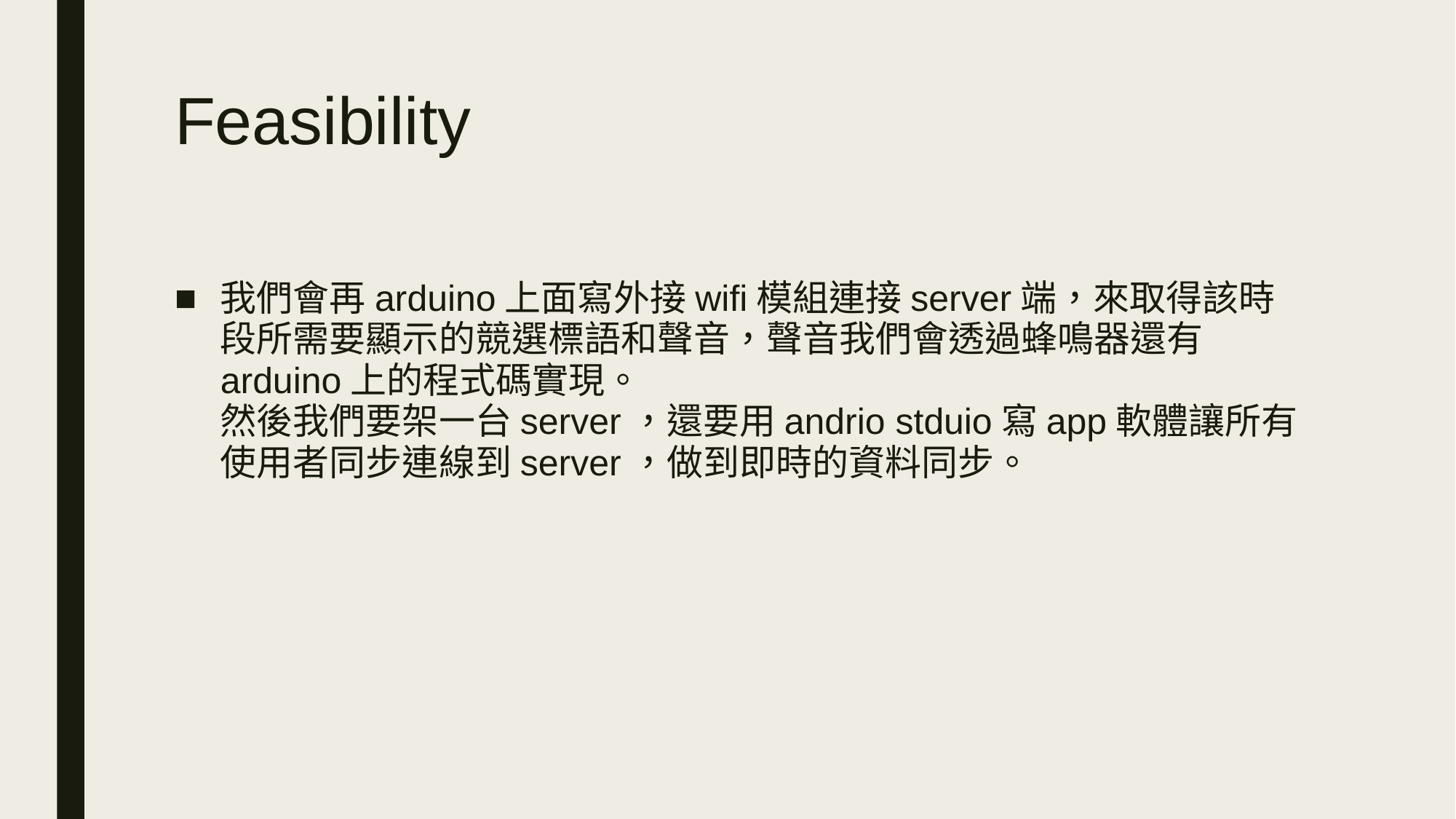

# Feasibility
我們會再arduino上面寫外接wifi模組連接server端，來取得該時段所需要顯示的競選標語和聲音，聲音我們會透過蜂鳴器還有arduino上的程式碼實現。
然後我們要架一台server，還要用andrio stduio寫app軟體讓所有使用者同步連線到server，做到即時的資料同步。